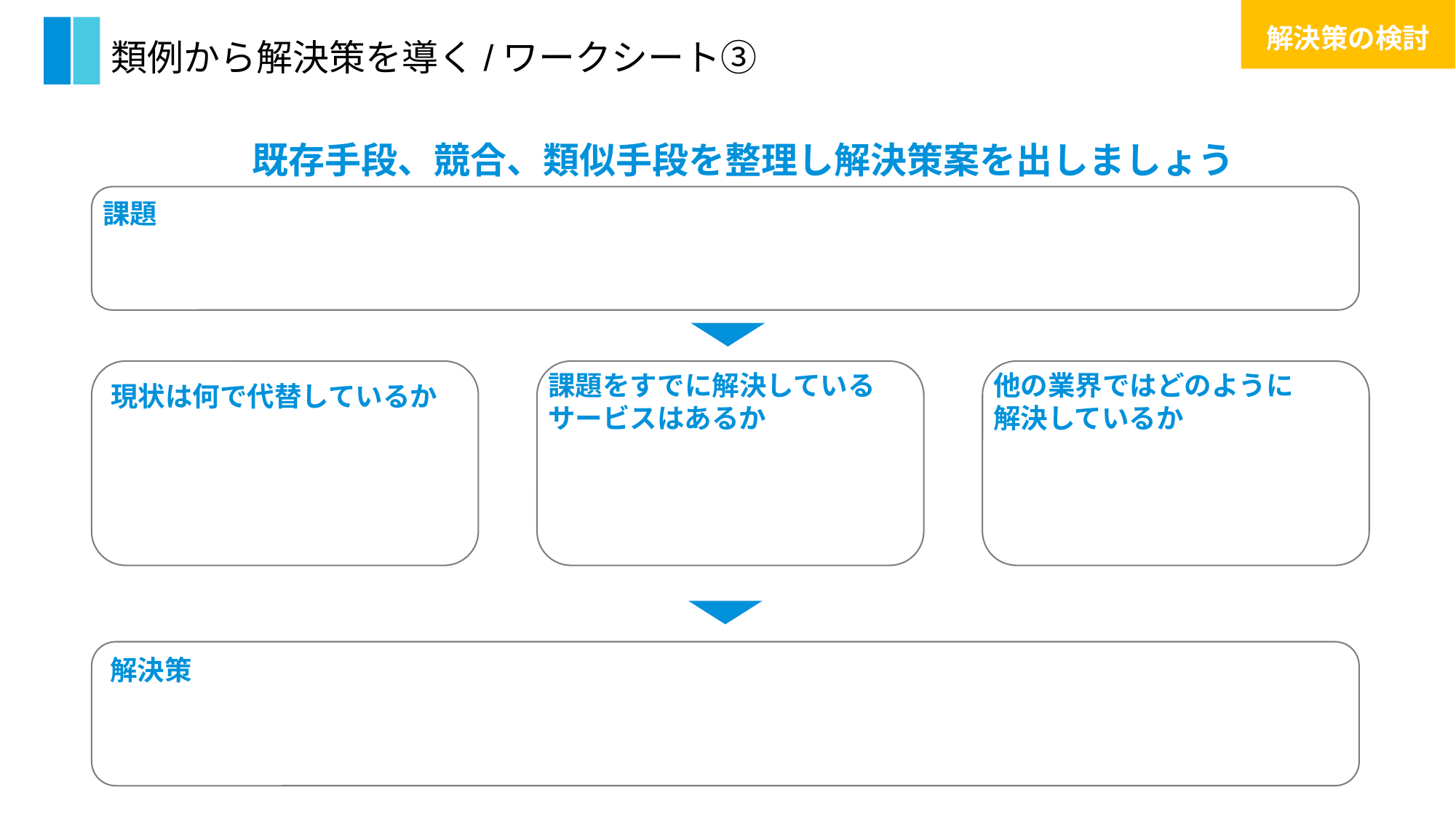

解決策の検討
# 類例から解決策を導く/ワークシート③
既存手段、競合、類似手段を整理し解決策案を出しましょう

課題

課題をすでに解決している
サービスはあるか
他の業界ではどのように
解決しているか
現状は何で代替しているか

解決策